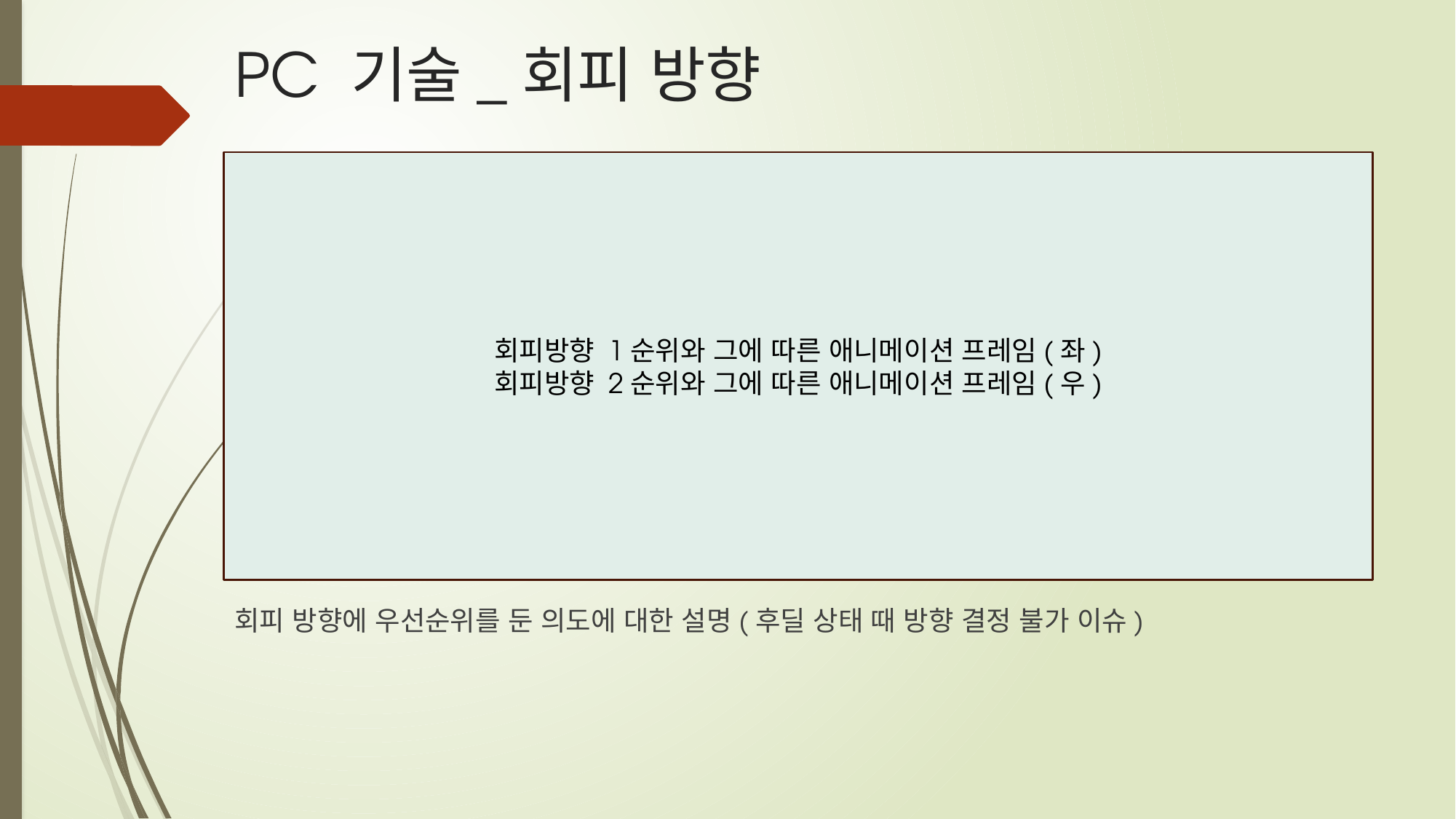

# PC 기술_회피 방향
회피방향 1순위와 그에 따른 애니메이션 프레임(좌)
회피방향 2순위와 그에 따른 애니메이션 프레임(우)
회피 방향에 우선순위를 둔 의도에 대한 설명(후딜 상태 때 방향 결정 불가 이슈)